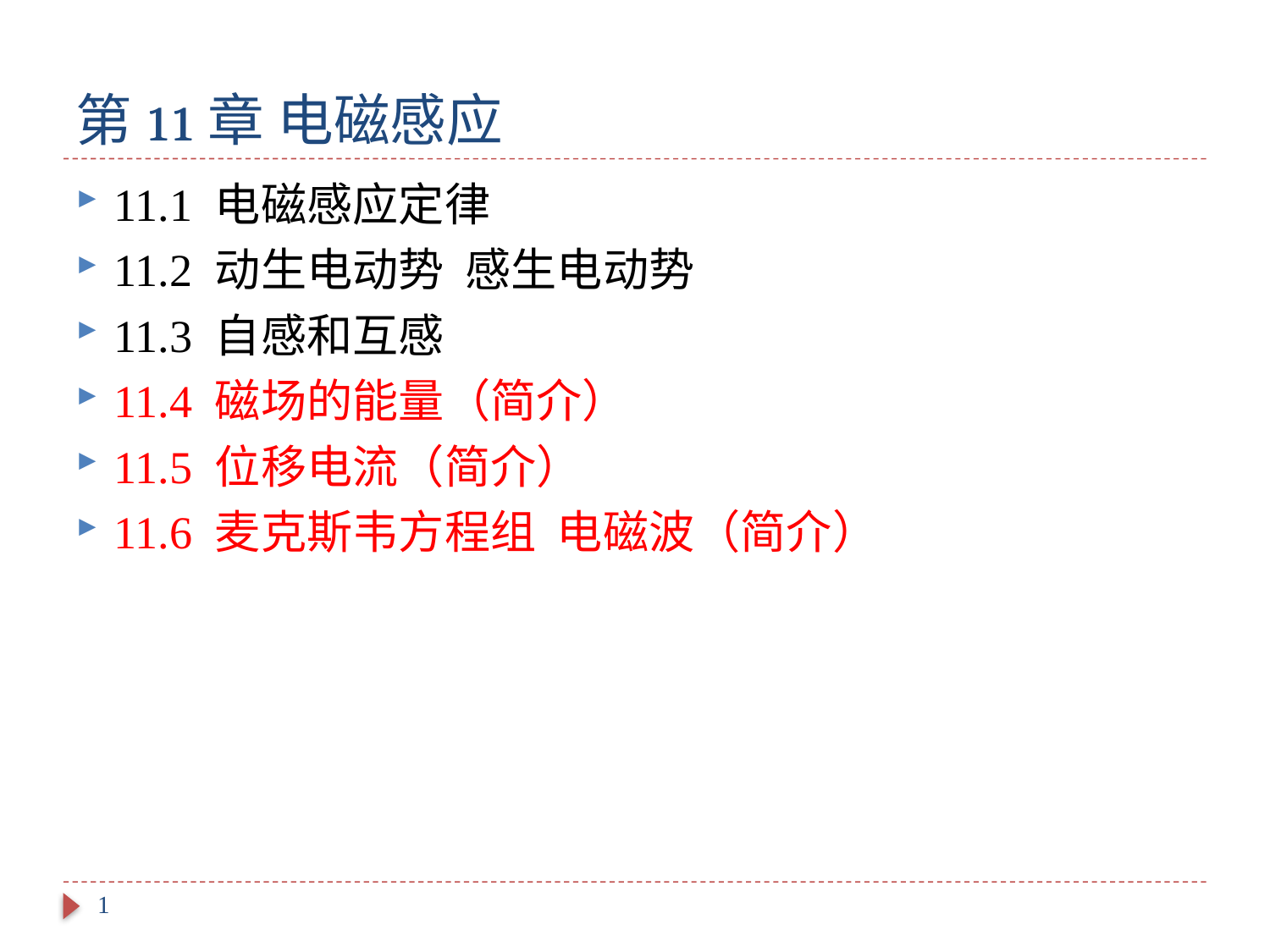

# 第11章 电磁感应
11.1 电磁感应定律
11.2 动生电动势  感生电动势
11.3 自感和互感
11.4 磁场的能量（简介）
11.5 位移电流（简介）
11.6 麦克斯韦方程组  电磁波（简介）

1